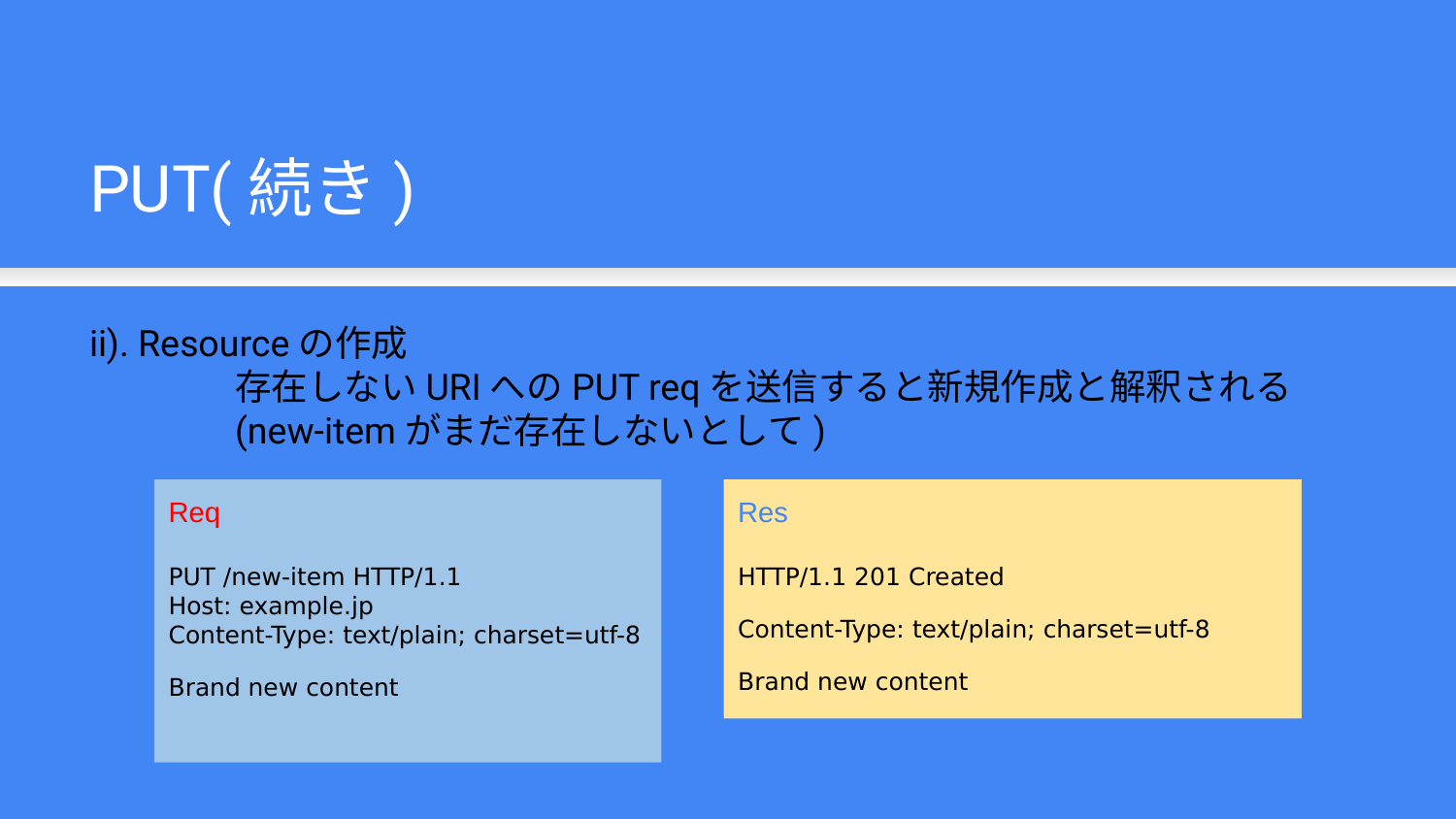

PUT(続き)
ii). Resourceの作成
	存在しないURIへのPUT reqを送信すると新規作成と解釈される
	(new-itemがまだ存在しないとして)
Req

PUT /new-item HTTP/1.1
Host: example.jp
Content-Type: text/plain; charset=utf-8
Brand new content

Res

HTTP/1.1 201 Created
Content-Type: text/plain; charset=utf-8
Brand new content